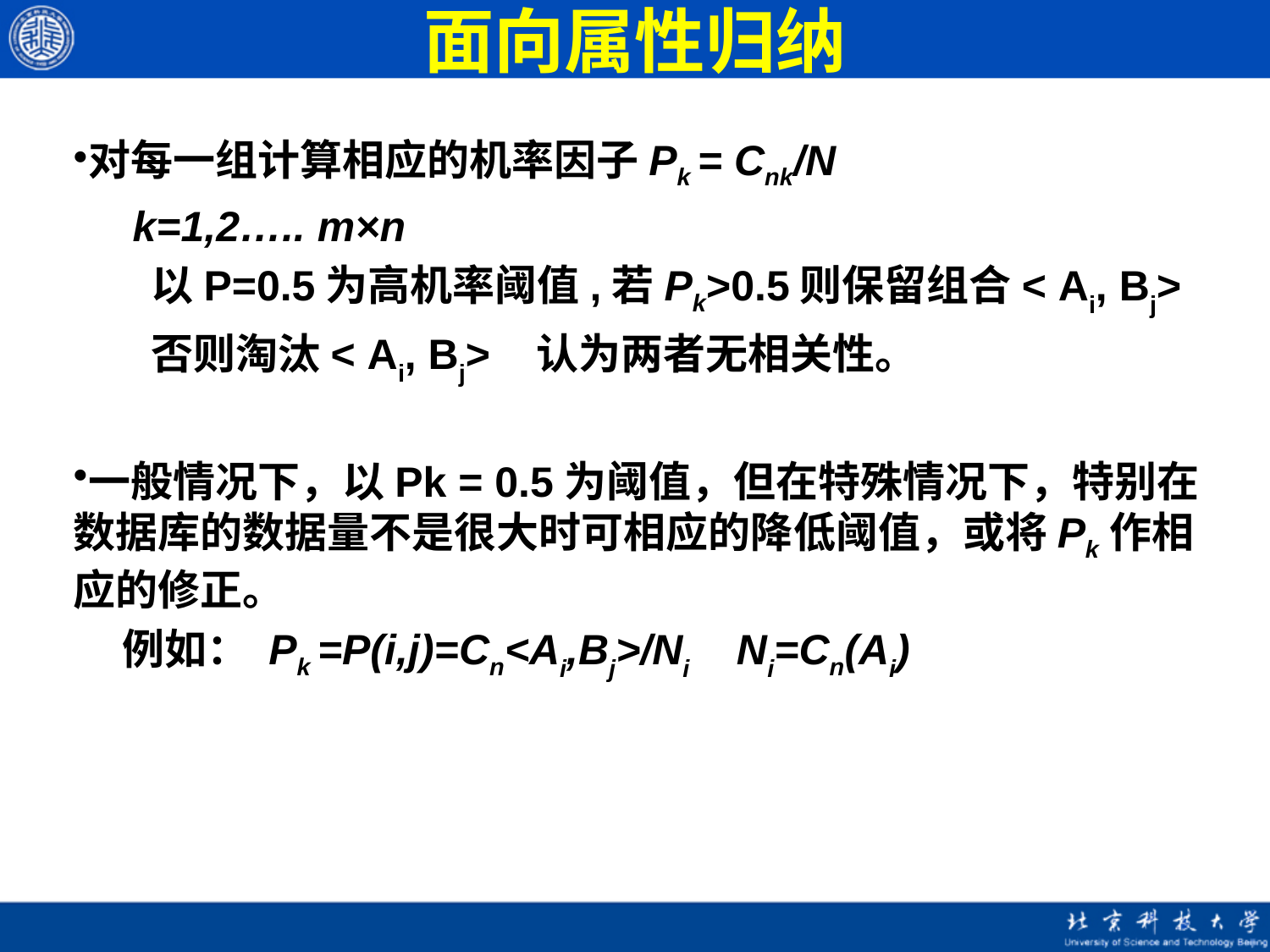

# 面向属性归纳
对每一组计算相应的机率因子Pk = Cnk/N
     k=1,2….. m×n
  以P=0.5为高机率阈值,若Pk>0.5则保留组合< Ai, Bj>
  否则淘汰< Ai, Bj>   认为两者无相关性。

一般情况下，以Pk = 0.5为阈值，但在特殊情况下，特别在数据库的数据量不是很大时可相应的降低阈值，或将Pk作相应的修正。
例如： Pk =P(i,j)=Cn<Ai,Bj>/Ni    Ni=Cn(Ai)